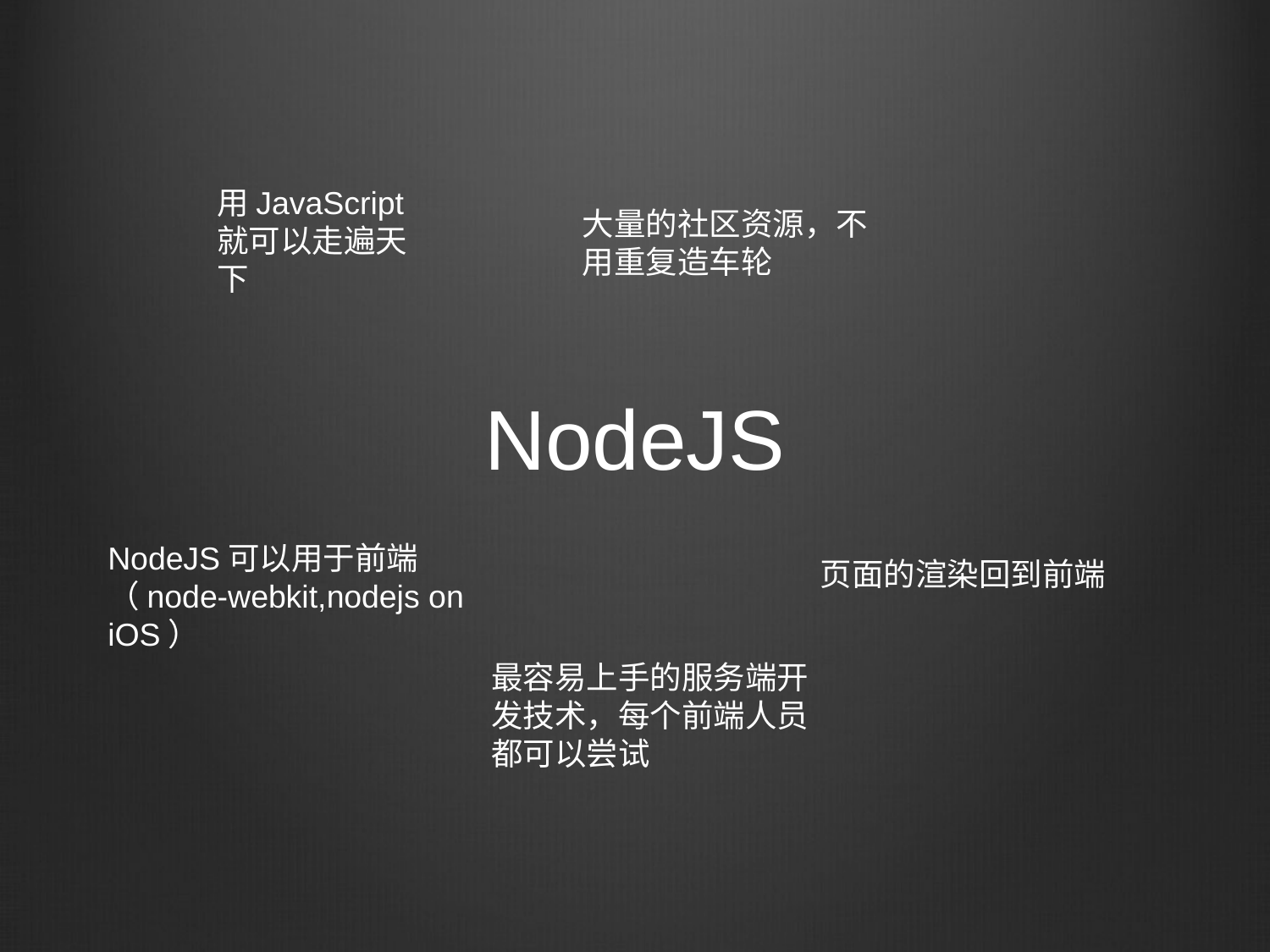

用JavaScript就可以走遍天下
大量的社区资源，不用重复造车轮
# NodeJS
NodeJS可以用于前端
（node-webkit,nodejs on iOS）
页面的渲染回到前端
最容易上手的服务端开发技术，每个前端人员都可以尝试